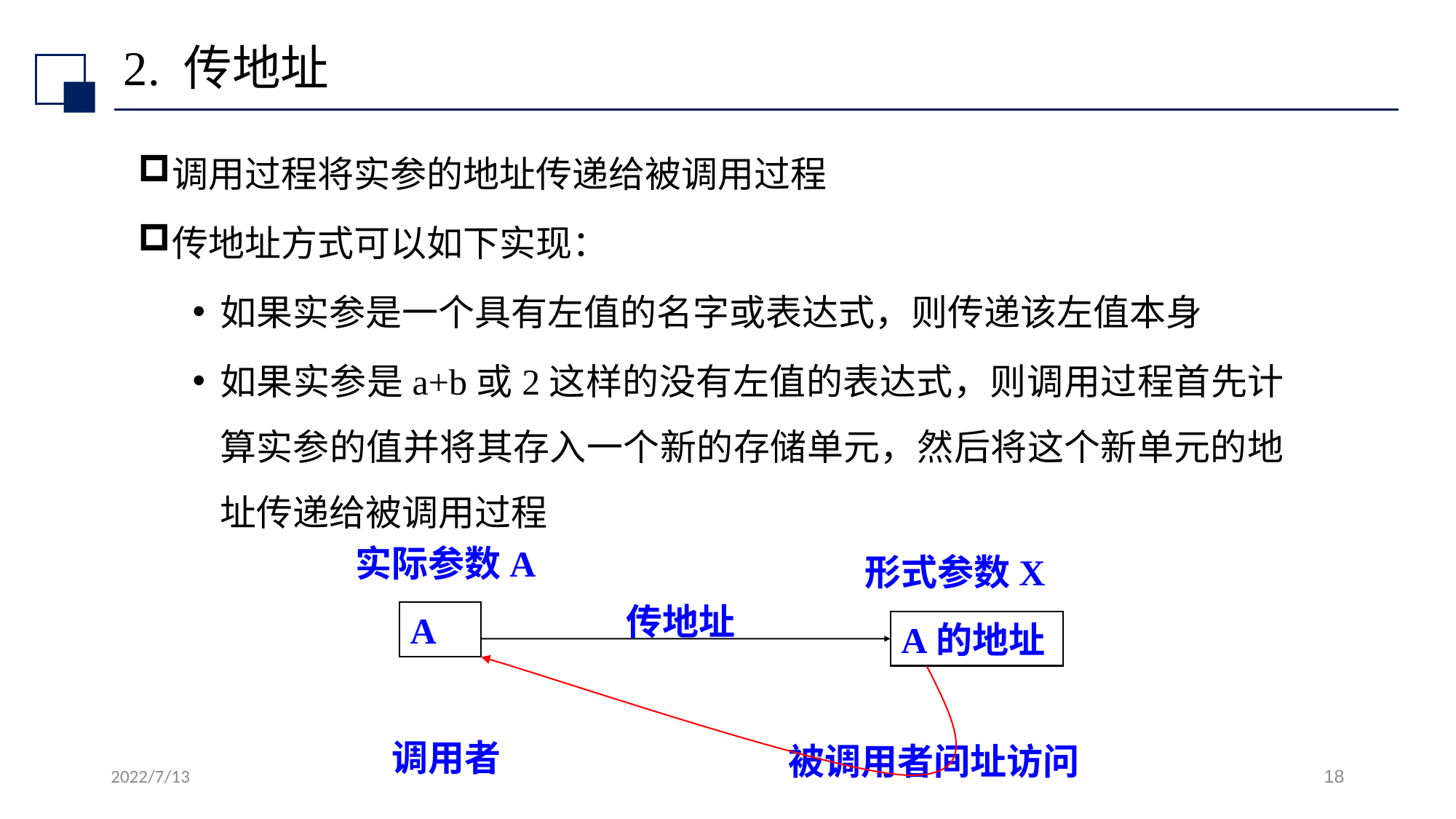

# 2. 传地址
调用过程将实参的地址传递给被调用过程
传地址方式可以如下实现：
如果实参是一个具有左值的名字或表达式，则传递该左值本身
如果实参是a+b或2这样的没有左值的表达式，则调用过程首先计算实参的值并将其存入一个新的存储单元，然后将这个新单元的地址传递给被调用过程
实际参数A
形式参数X
传地址
A
A的地址

调用者
被调用者间址访问
2022/7/13
18